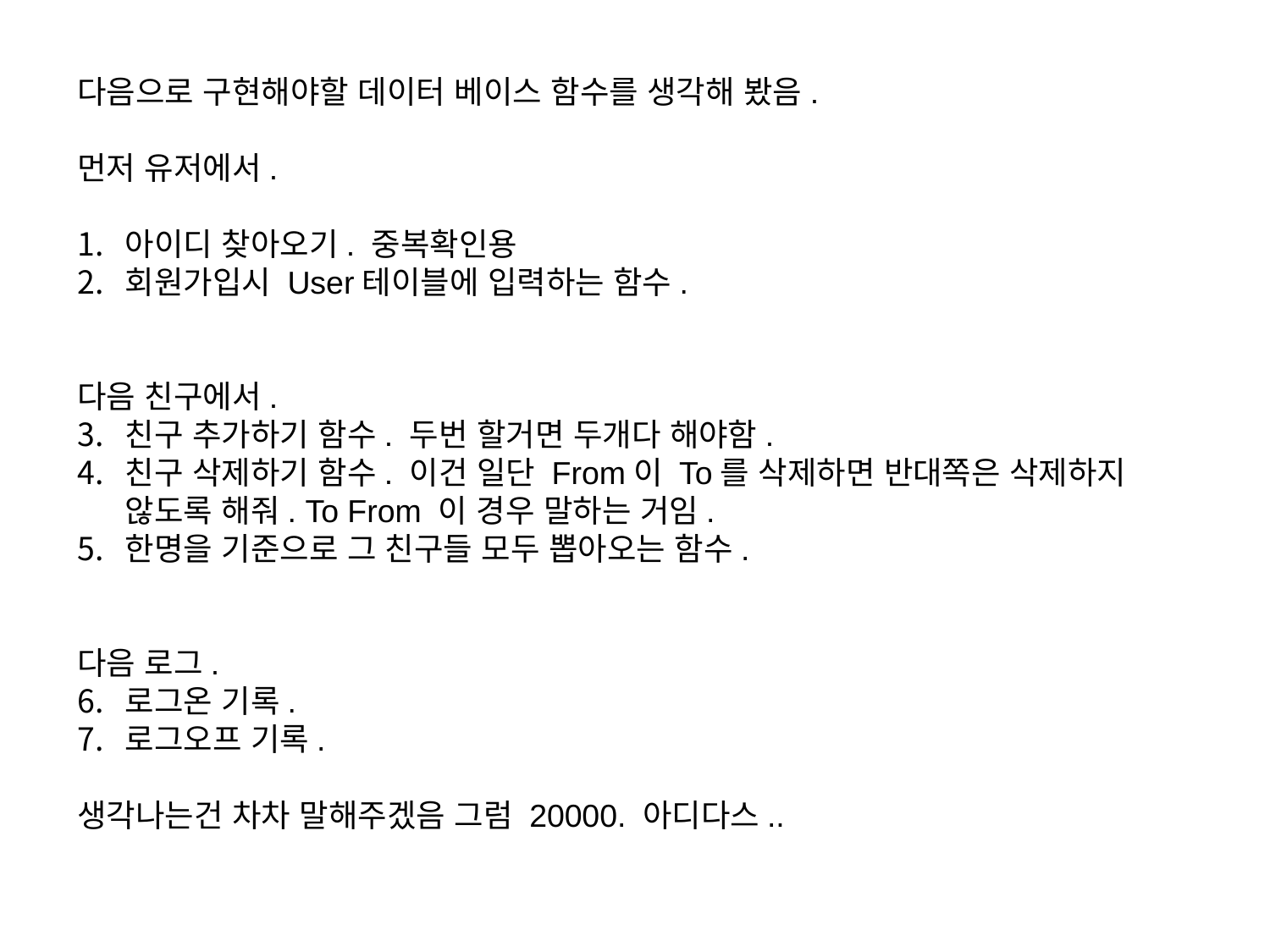

다음으로 구현해야할 데이터 베이스 함수를 생각해 봤음.

먼저 유저에서.

아이디 찾아오기. 중복확인용
회원가입시 User테이블에 입력하는 함수.

다음 친구에서.
친구 추가하기 함수. 두번 할거면 두개다 해야함.
친구 삭제하기 함수. 이건 일단 From이 To를 삭제하면 반대쪽은 삭제하지 않도록 해줘. To From 이 경우 말하는 거임.
한명을 기준으로 그 친구들 모두 뽑아오는 함수.

다음 로그.
로그온 기록.
로그오프 기록.

생각나는건 차차 말해주겠음 그럼 20000. 아디다스..